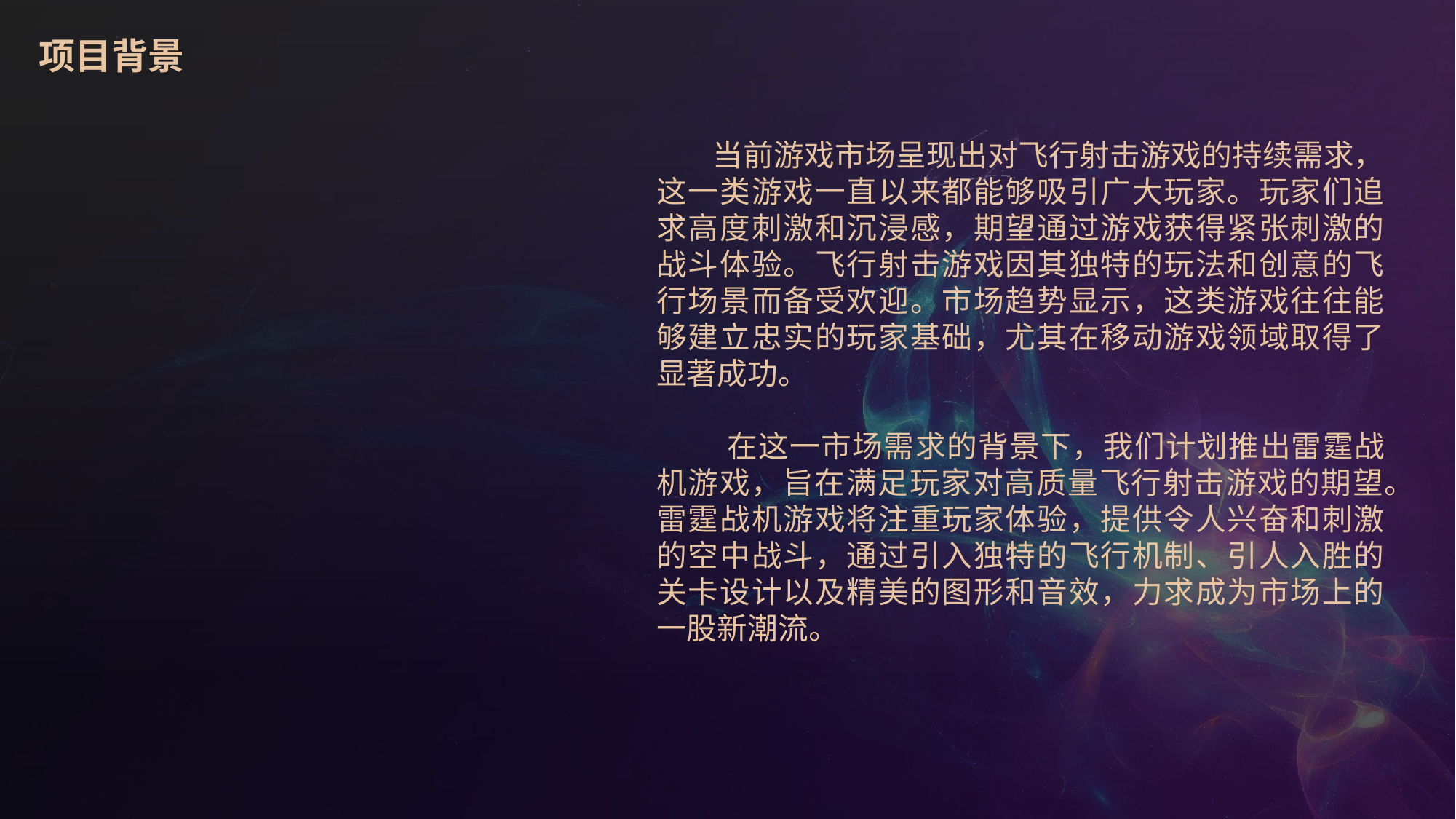

项目背景
       当前游戏市场呈现出对飞行射击游戏的持续需求，这一类游戏一直以来都能够吸引广大玩家。玩家们追求高度刺激和沉浸感，期望通过游戏获得紧张刺激的战斗体验。飞行射击游戏因其独特的玩法和创意的飞行场景而备受欢迎。市场趋势显示，这类游戏往往能够建立忠实的玩家基础，尤其在移动游戏领域取得了显著成功。

        在这一市场需求的背景下，我们计划推出雷霆战机游戏，旨在满足玩家对高质量飞行射击游戏的期望。雷霆战机游戏将注重玩家体验，提供令人兴奋和刺激的空中战斗，通过引入独特的飞行机制、引人入胜的关卡设计以及精美的图形和音效，力求成为市场上的一股新潮流。